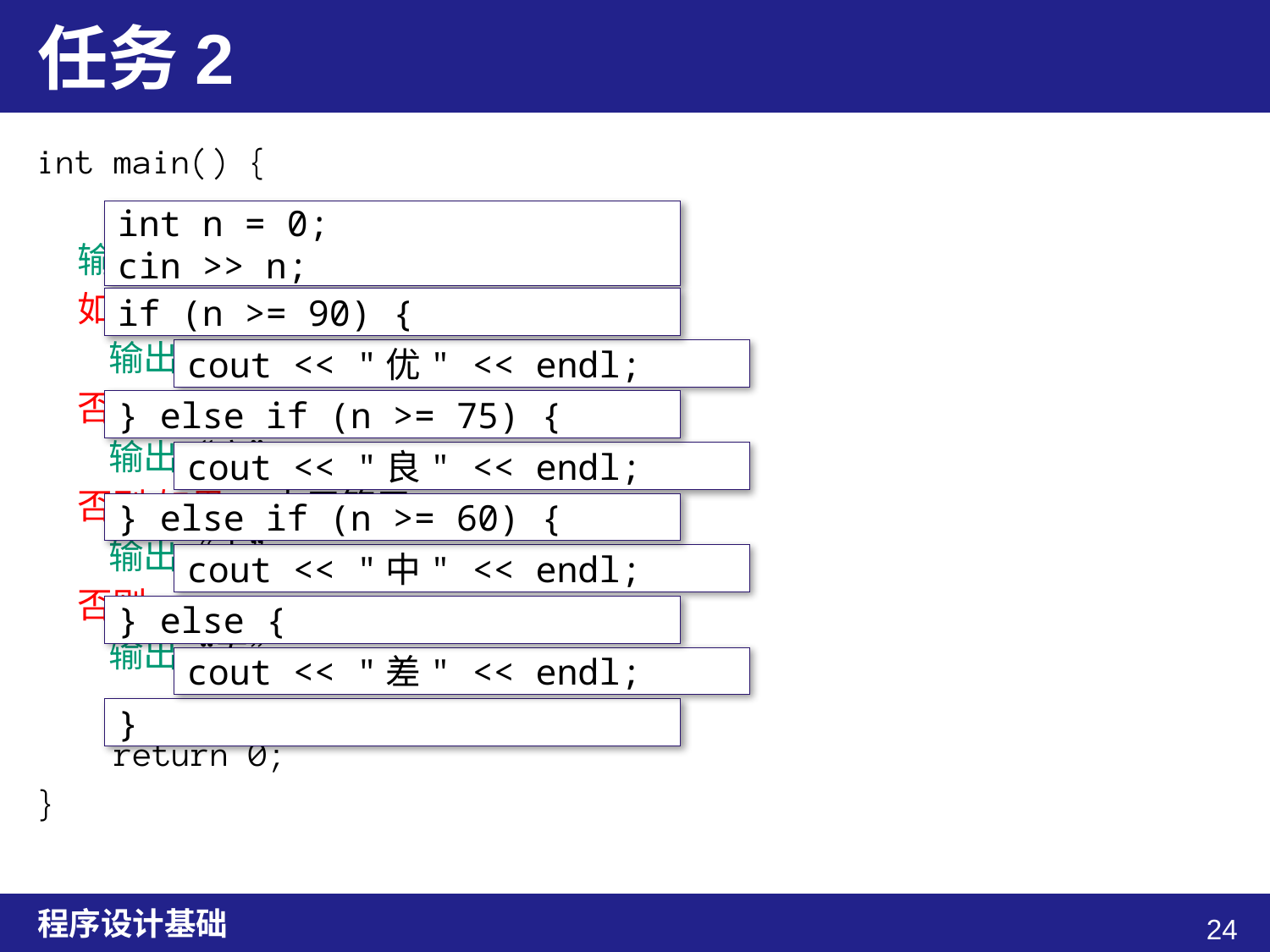

# 任务2
int main() {

    输入整数n
    如果 n大于等于90
        输出“优”
    否则 如果 n大于等于75
        输出“良”
    否则 如果 n大于等于60
        输出“中”
    否则
        输出“差”

    return 0;
}
int n = 0;
cin >> n;
if (n >= 90) {
cout << "优" << endl;
} else if (n >= 75) {
cout << "良" << endl;
} else if (n >= 60) {
cout << "中" << endl;
} else {
cout << "差" << endl;
}